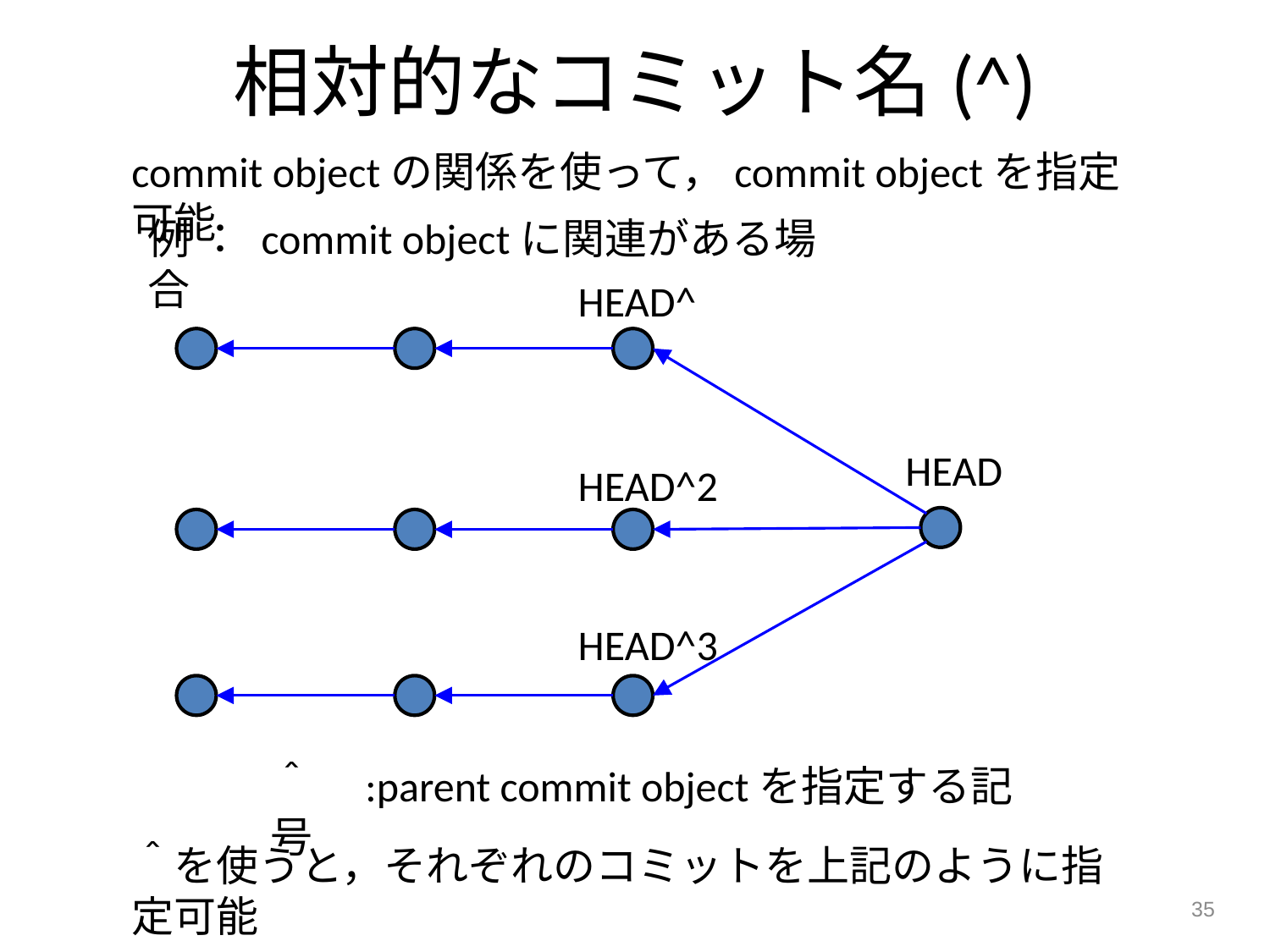

相対的なコミット名(^)
commit objectの関係を使って，commit objectを指定可能
例 ： commit objectに関連がある場合
HEAD^

HEAD
HEAD^2

HEAD^3

＾　:parent commit objectを指定する記号
＾を使うと，それぞれのコミットを上記のように指定可能
35